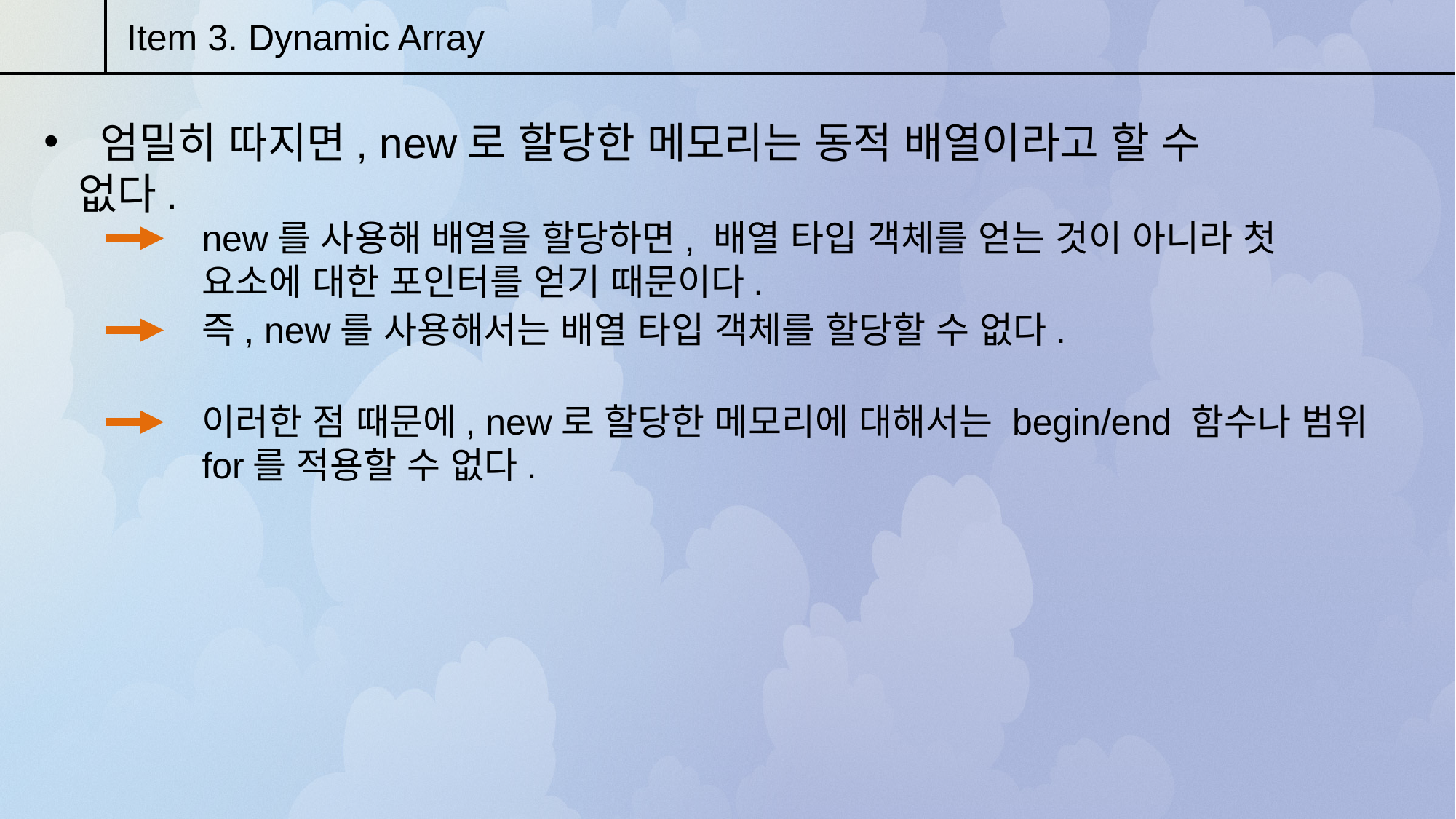

Item 3. Dynamic Array
 엄밀히 따지면, new로 할당한 메모리는 동적 배열이라고 할 수 없다.
new를 사용해 배열을 할당하면, 배열 타입 객체를 얻는 것이 아니라 첫 요소에 대한 포인터를 얻기 때문이다.
즉, new를 사용해서는 배열 타입 객체를 할당할 수 없다.
이러한 점 때문에, new로 할당한 메모리에 대해서는 begin/end 함수나 범위 for를 적용할 수 없다.